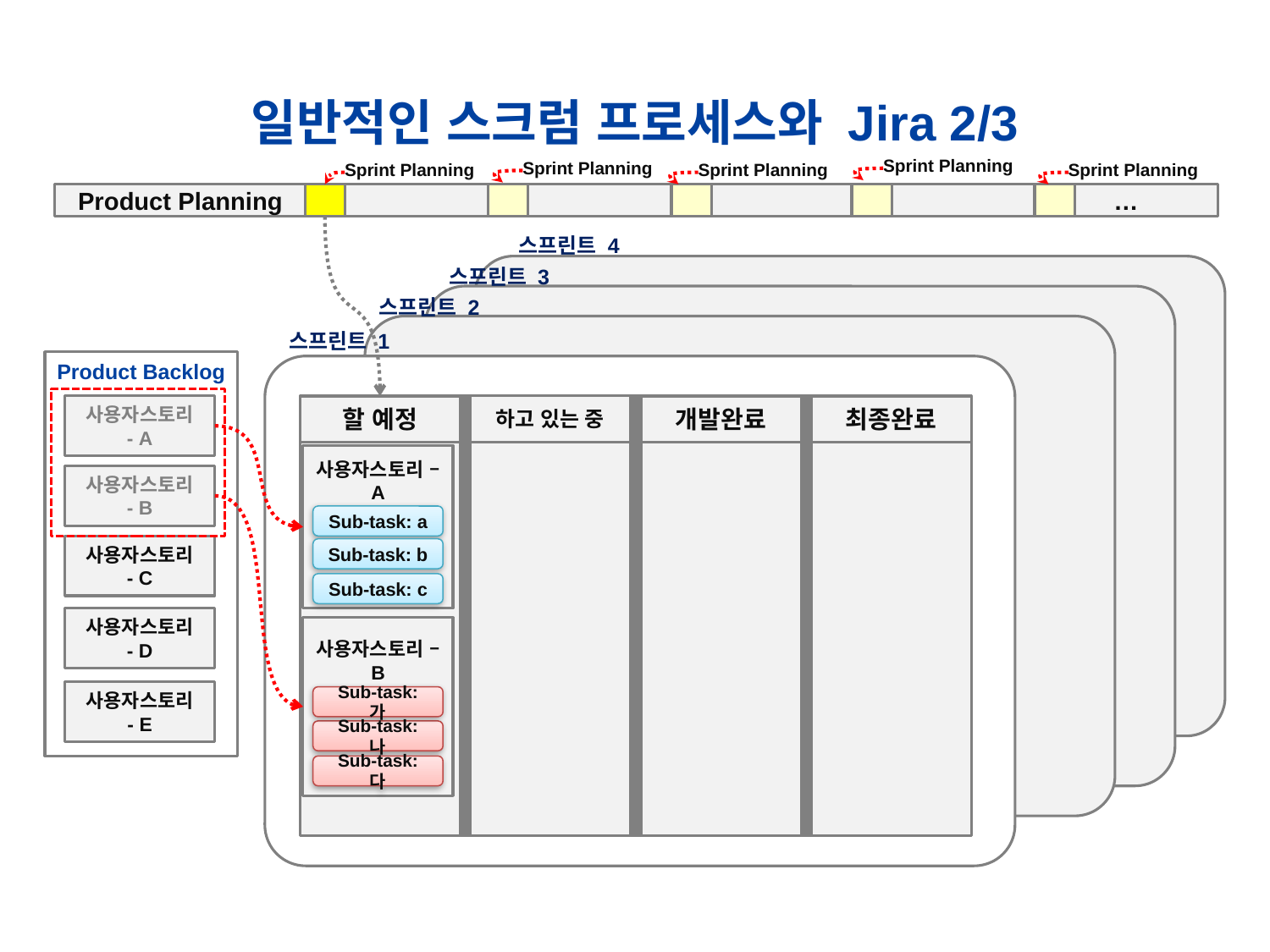

일반적인 스크럼 프로세스와 Jira 2/3
Sprint Planning
Sprint Planning
Sprint Planning
Sprint Planning
Sprint Planning
Product Planning

…

스프린트 4

스프린트 3

스프린트 2

스프린트 1

Product Backlog

사용자스토리 - A
하고 있는 중
할 예정

개발완료

최종완료

사용자스토리 – A

사용자스토리 - B
Sub-task: a
사용자스토리 - C
Sub-task: b
Sub-task: c
사용자스토리 - D
사용자스토리 – B

사용자스토리 - E
Sub-task: 가
Sub-task: 나
Sub-task: 다